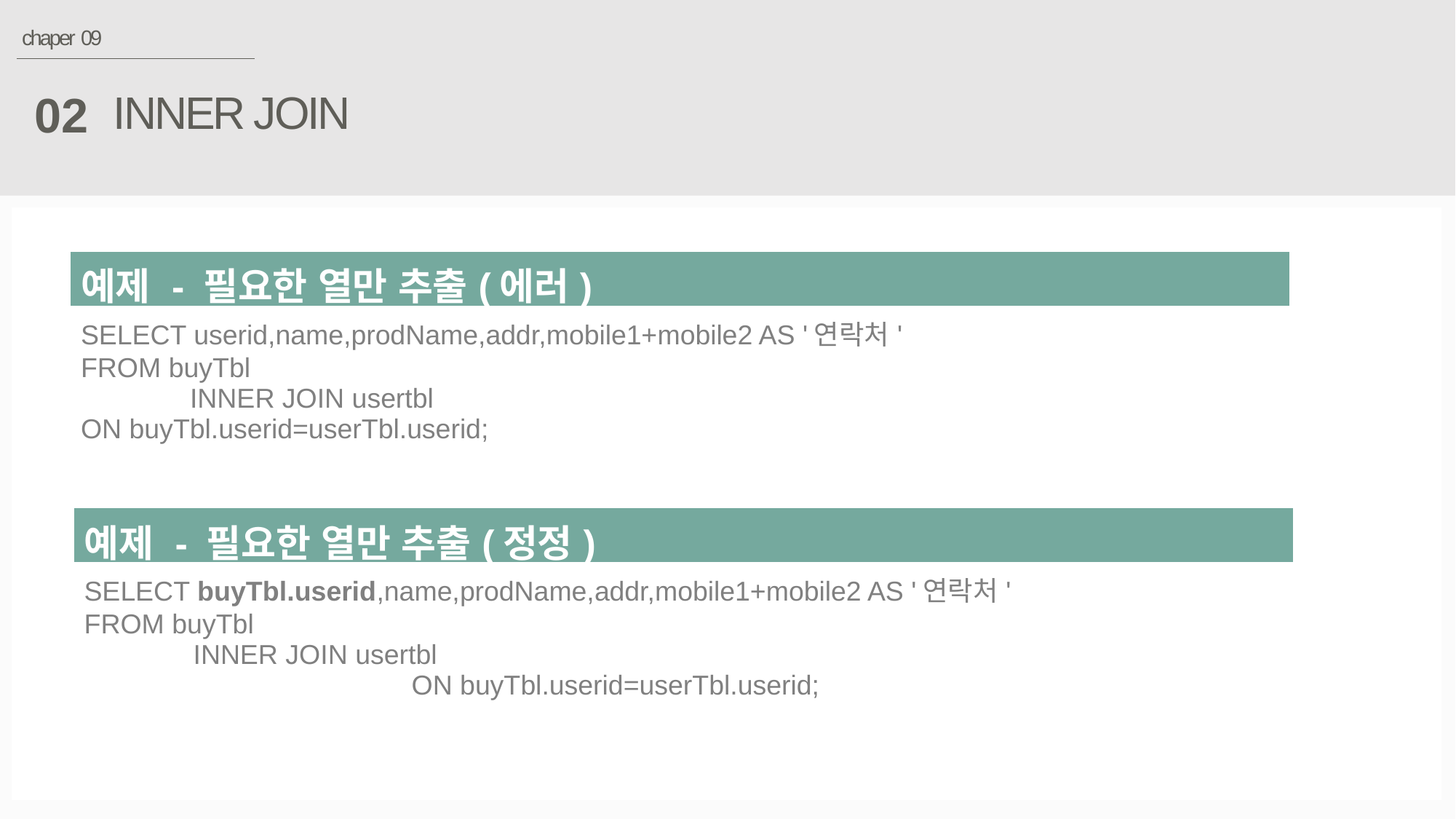

chaper  09
INNER JOIN
02

| 예제 - 필요한 열만 추출(에러) |
| --- |
| SELECT userid,name,prodName,addr,mobile1+mobile2 AS '연락처' FROM buyTbl INNER JOIN usertbl ON buyTbl.userid=userTbl.userid; |
| 예제 - 필요한 열만 추출(정정) |
| --- |
| SELECT buyTbl.userid,name,prodName,addr,mobile1+mobile2 AS '연락처' FROM buyTbl INNER JOIN usertbl ON buyTbl.userid=userTbl.userid; |